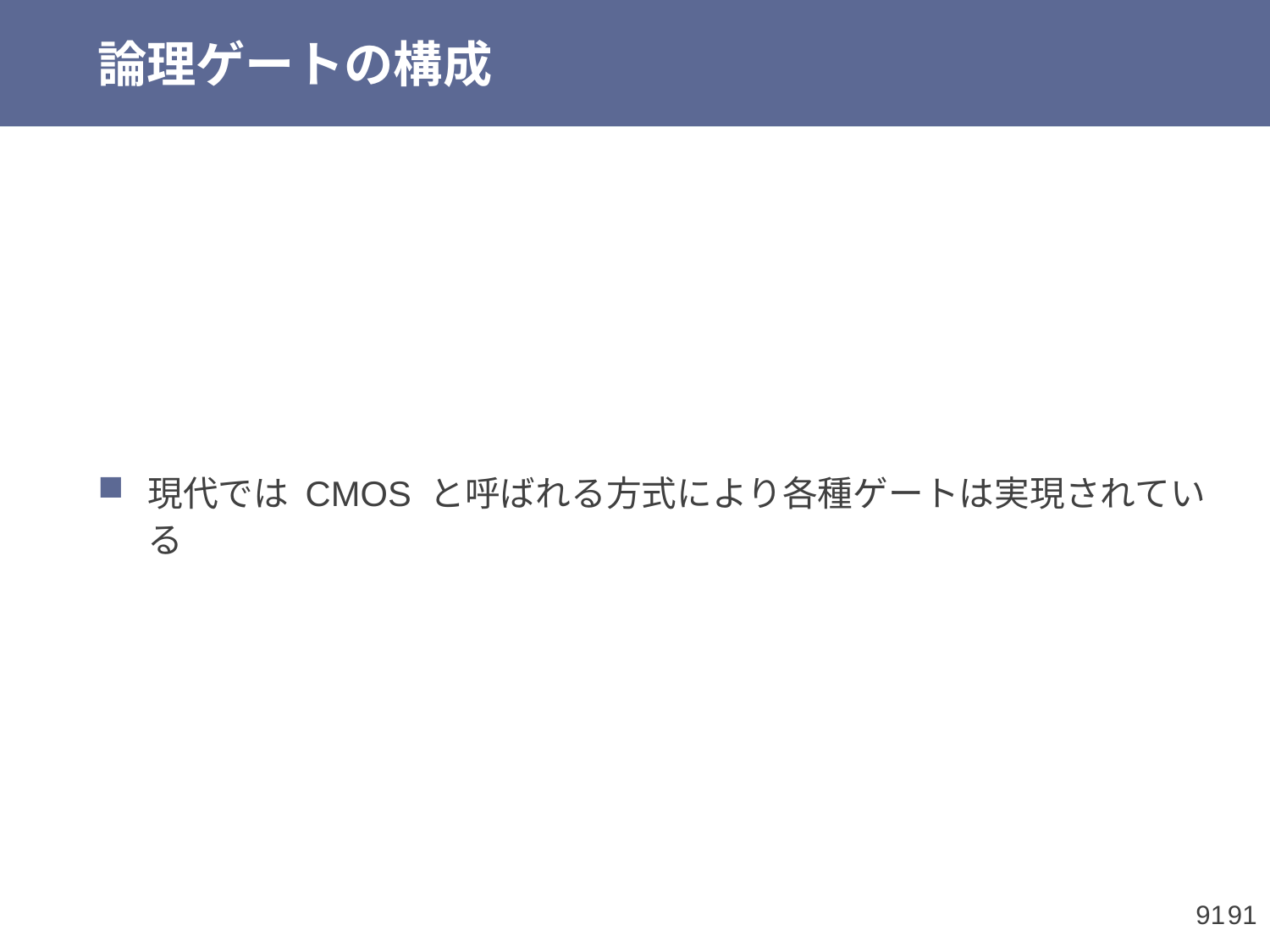

# 論理ゲートの構成
現代では CMOS と呼ばれる方式により各種ゲートは実現されている
91